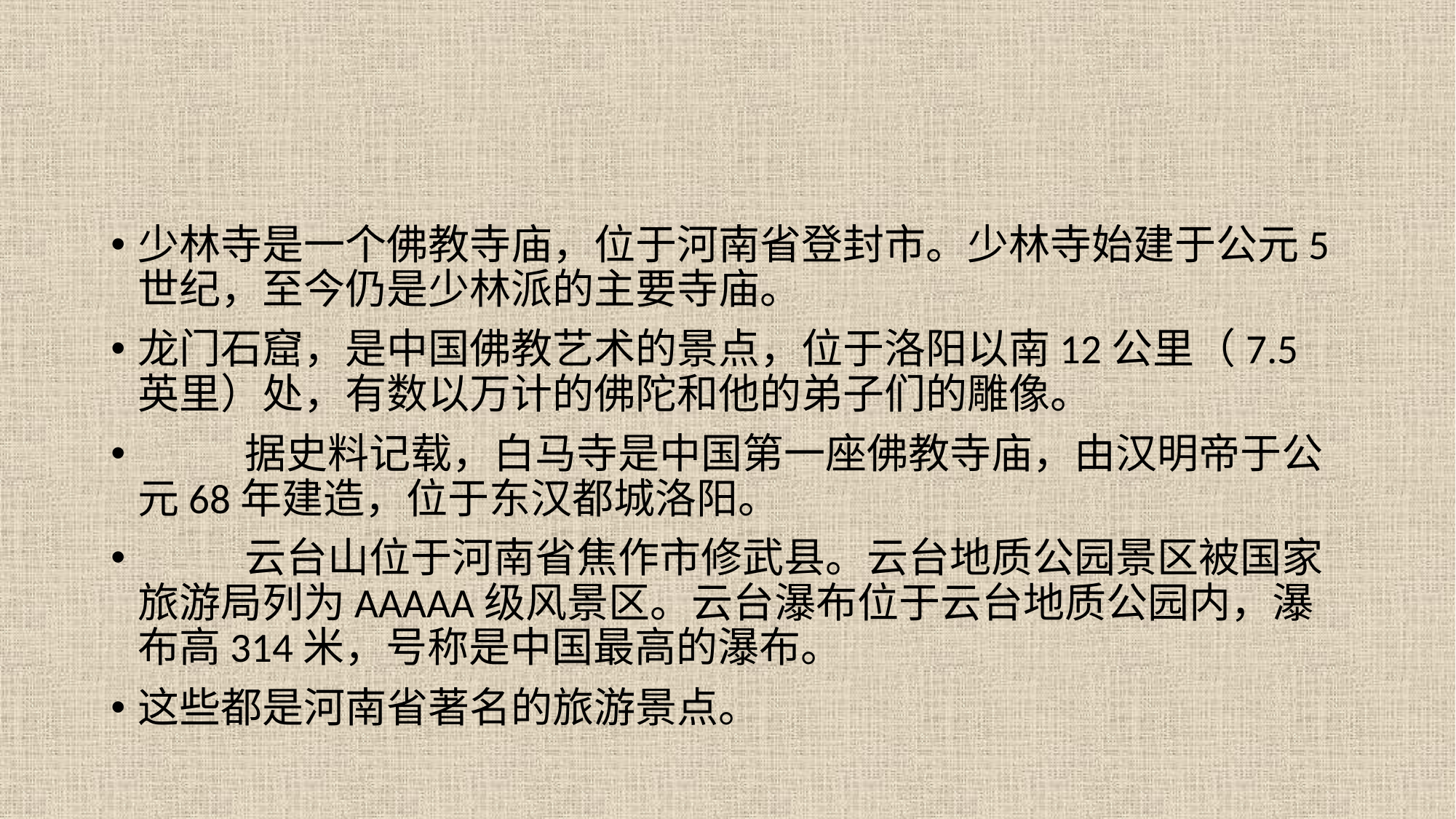

#
少林寺是一个佛教寺庙，位于河南省登封市。少林寺始建于公元5世纪，至今仍是少林派的主要寺庙。
龙门石窟，是中国佛教艺术的景点，位于洛阳以南12公里（7.5英里）处，有数以万计的佛陀和他的弟子们的雕像。
	据史料记载，白马寺是中国第一座佛教寺庙，由汉明帝于公元68年建造，位于东汉都城洛阳。
	云台山位于河南省焦作市修武县。云台地质公园景区被国家旅游局列为AAAAA级风景区。云台瀑布位于云台地质公园内，瀑布高314米，号称是中国最高的瀑布。
这些都是河南省著名的旅游景点。